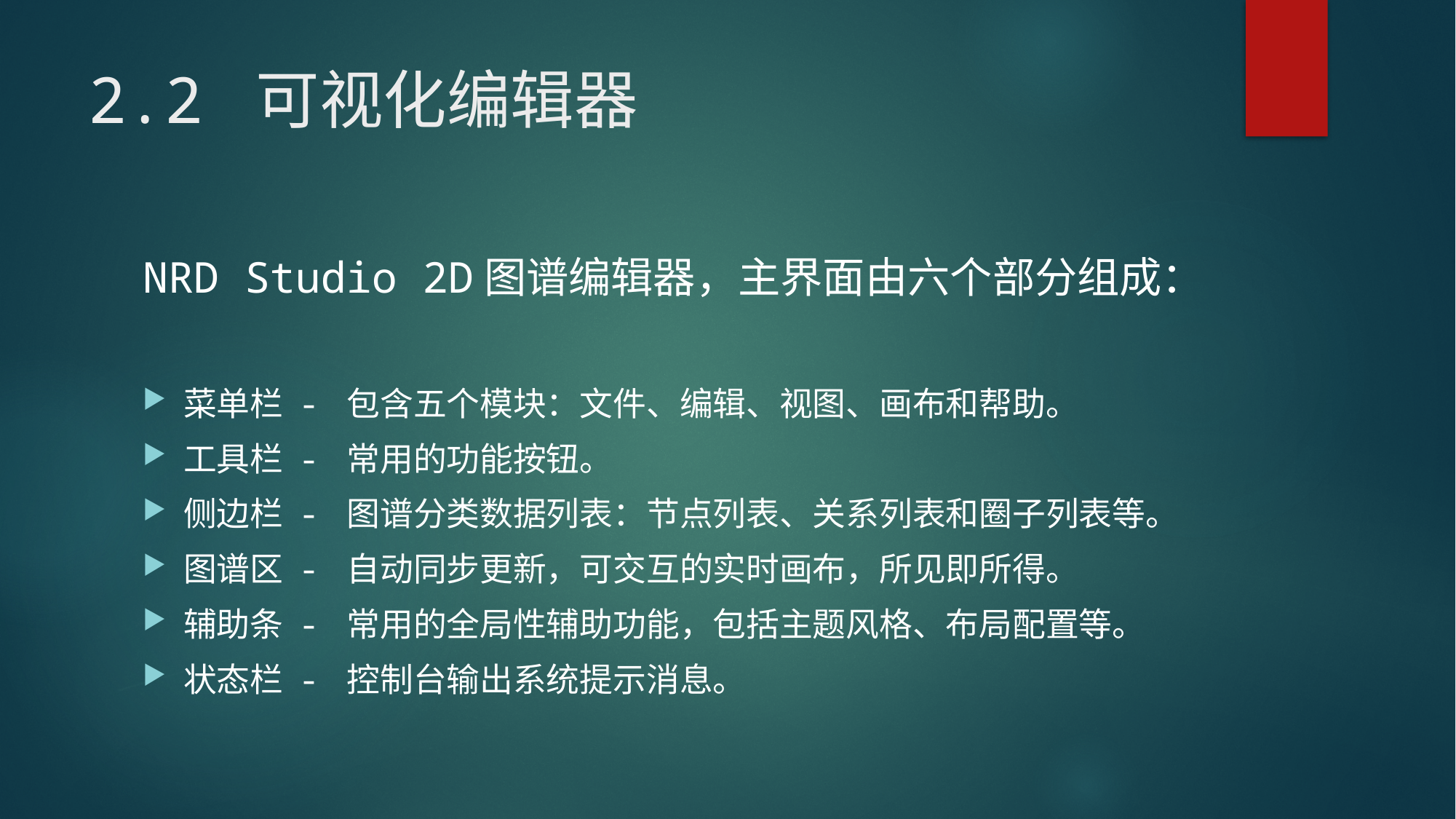

# 2.2 可视化编辑器
NRD Studio 2D图谱编辑器，主界面由六个部分组成：

菜单栏 - 包含五个模块：文件、编辑、视图、画布和帮助。
工具栏 - 常用的功能按钮。
侧边栏 - 图谱分类数据列表：节点列表、关系列表和圈子列表等。
图谱区 - 自动同步更新，可交互的实时画布，所见即所得。
辅助条 - 常用的全局性辅助功能，包括主题风格、布局配置等。
状态栏 - 控制台输出系统提示消息。